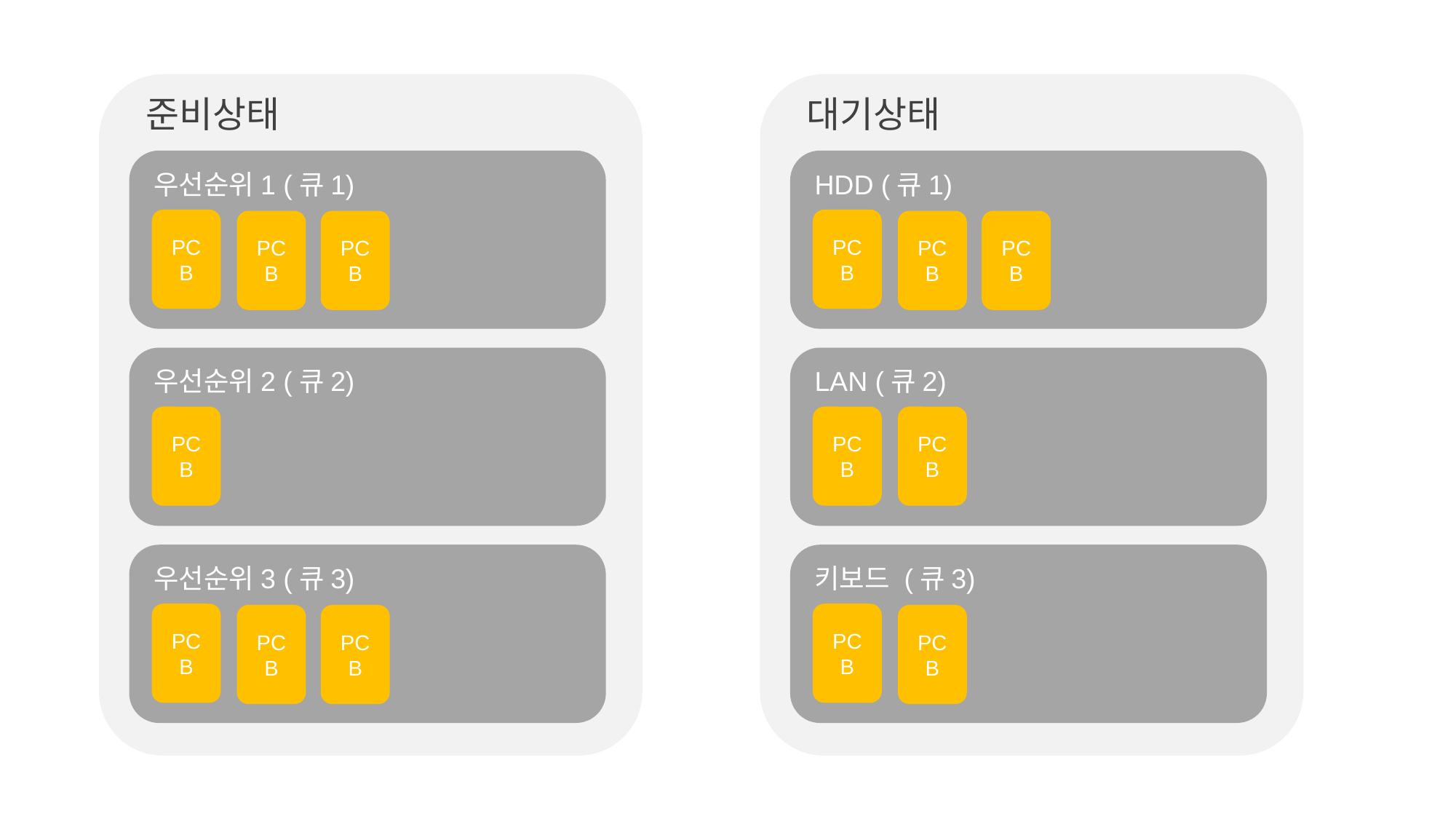

준비상태
대기상태

우선순위1 (큐1)
PCB
PCB
PCB

HDD (큐1)
PCB
PCB
PCB

우선순위2 (큐2)
PCB

LAN (큐2)
PCB
PCB

키보드 (큐3)
PCB
PCB

우선순위3 (큐3)
PCB
PCB
PCB